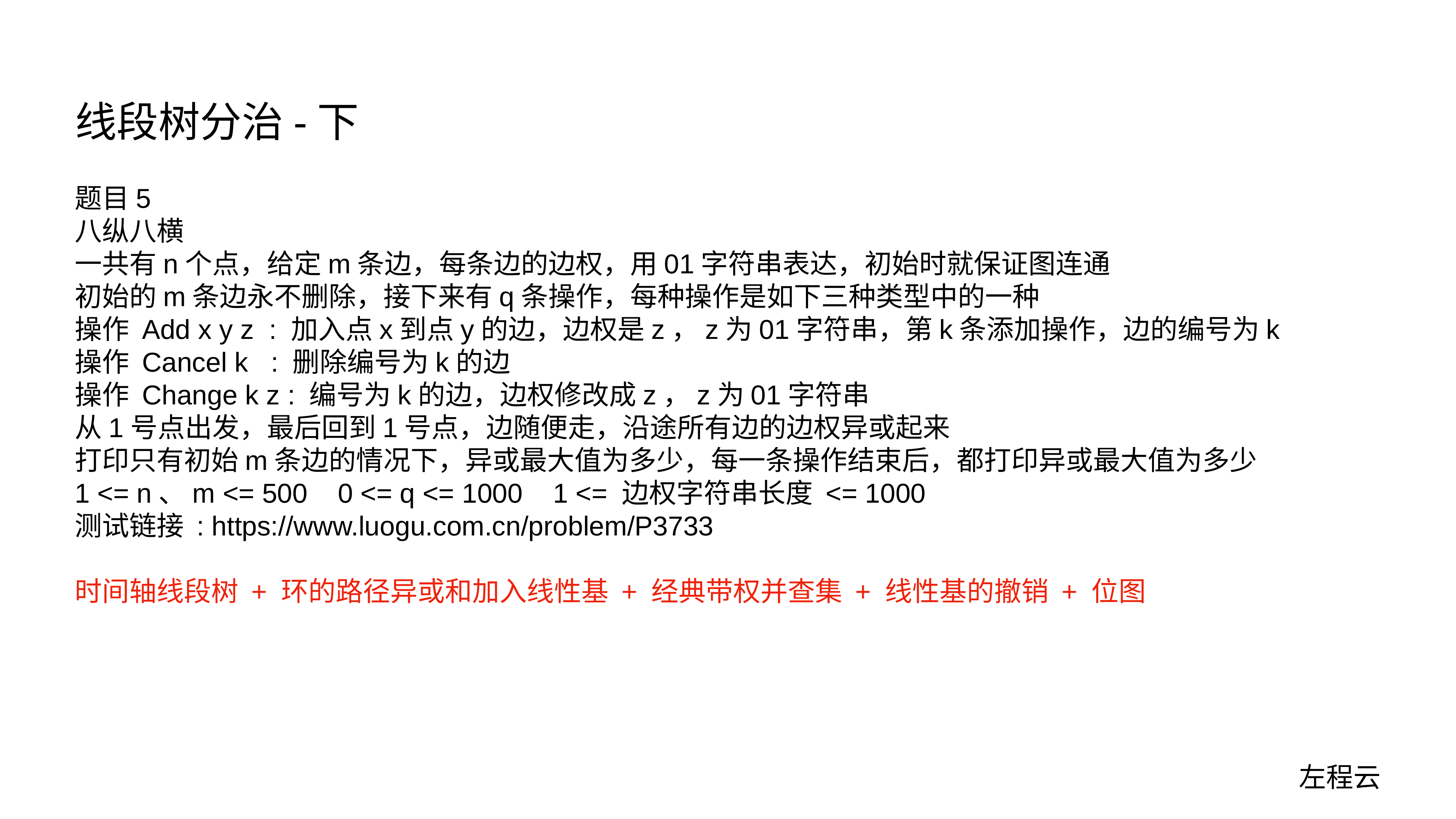

# 线段树分治-下
题目5
八纵八横
一共有n个点，给定m条边，每条边的边权，用01字符串表达，初始时就保证图连通
初始的m条边永不删除，接下来有q条操作，每种操作是如下三种类型中的一种
操作 Add x y z  : 加入点x到点y的边，边权是z，z为01字符串，第k条添加操作，边的编号为k
操作 Cancel k   : 删除编号为k的边
操作 Change k z : 编号为k的边，边权修改成z，z为01字符串
从1号点出发，最后回到1号点，边随便走，沿途所有边的边权异或起来
打印只有初始m条边的情况下，异或最大值为多少，每一条操作结束后，都打印异或最大值为多少
1 <= n、m <= 500    0 <= q <= 1000    1 <= 边权字符串长度 <= 1000
测试链接 : https://www.luogu.com.cn/problem/P3733

时间轴线段树 + 环的路径异或和加入线性基 + 经典带权并查集 + 线性基的撤销 + 位图
左程云